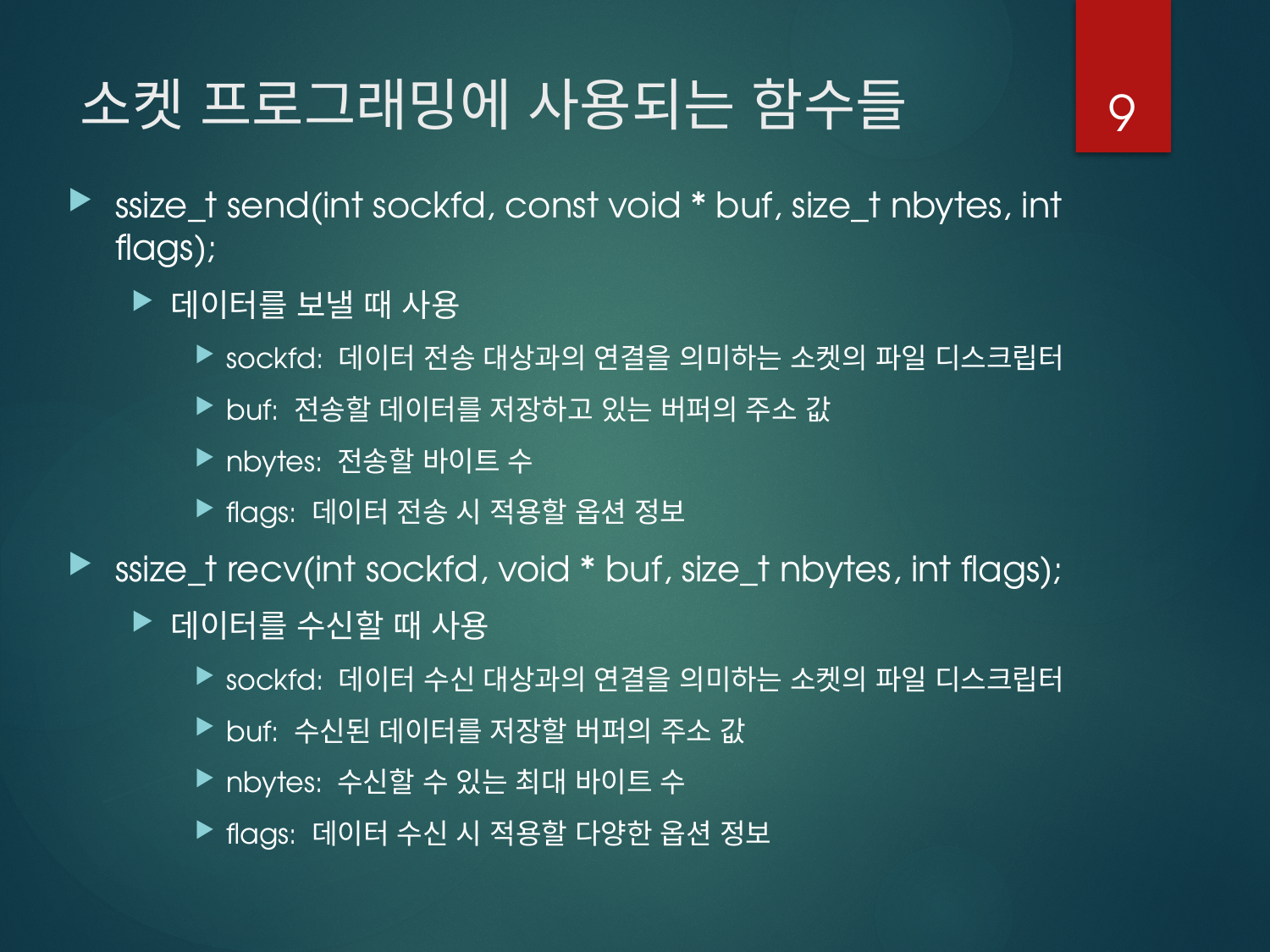

9
# 소켓 프로그래밍에 사용되는 함수들
ssize_t send(int sockfd, const void * buf, size_t nbytes, int flags);
데이터를 보낼 때 사용
sockfd: 데이터 전송 대상과의 연결을 의미하는 소켓의 파일 디스크립터
buf: 전송할 데이터를 저장하고 있는 버퍼의 주소 값
nbytes: 전송할 바이트 수
flags: 데이터 전송 시 적용할 옵션 정보
ssize_t recv(int sockfd, void * buf, size_t nbytes, int flags);
데이터를 수신할 때 사용
sockfd: 데이터 수신 대상과의 연결을 의미하는 소켓의 파일 디스크립터
buf: 수신된 데이터를 저장할 버퍼의 주소 값
nbytes: 수신할 수 있는 최대 바이트 수
flags: 데이터 수신 시 적용할 다양한 옵션 정보